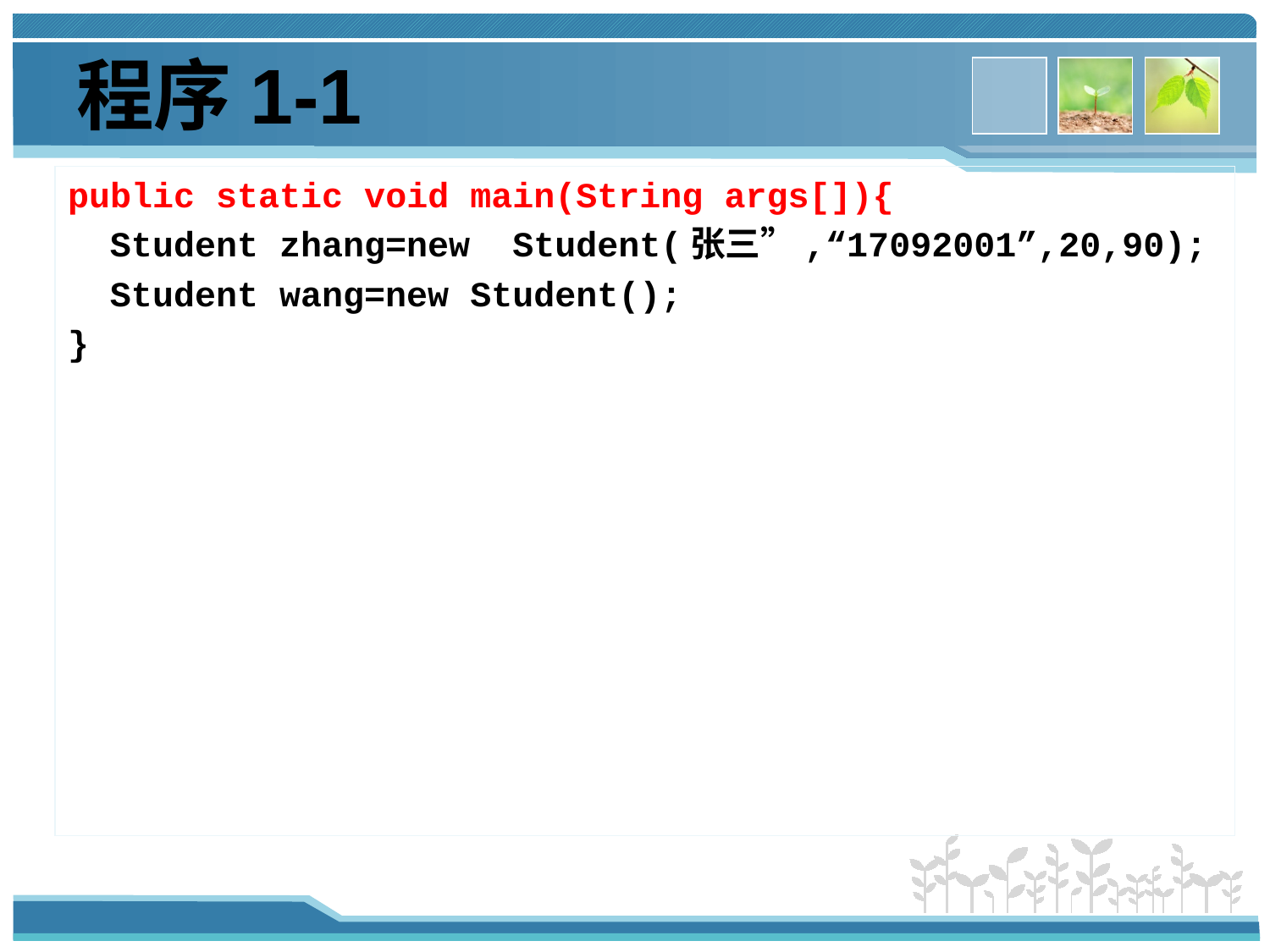

# 程序1-1
public static void main(String args[]){
  Student zhang=new  Student(张三”,“17092001”,20,90);
  Student wang=new Student();
}